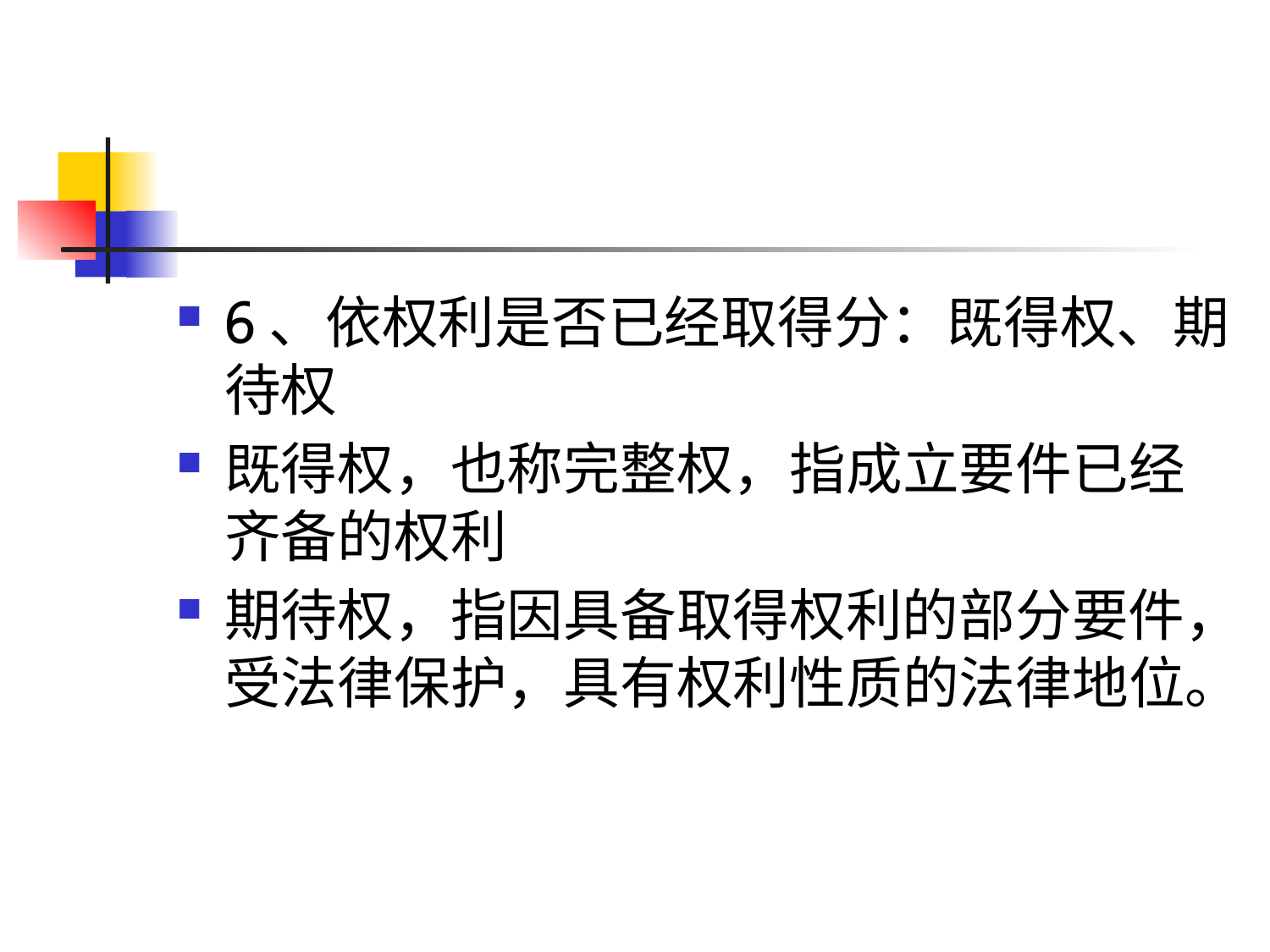

#
6、依权利是否已经取得分：既得权、期待权
既得权，也称完整权，指成立要件已经齐备的权利
期待权，指因具备取得权利的部分要件，受法律保护，具有权利性质的法律地位。